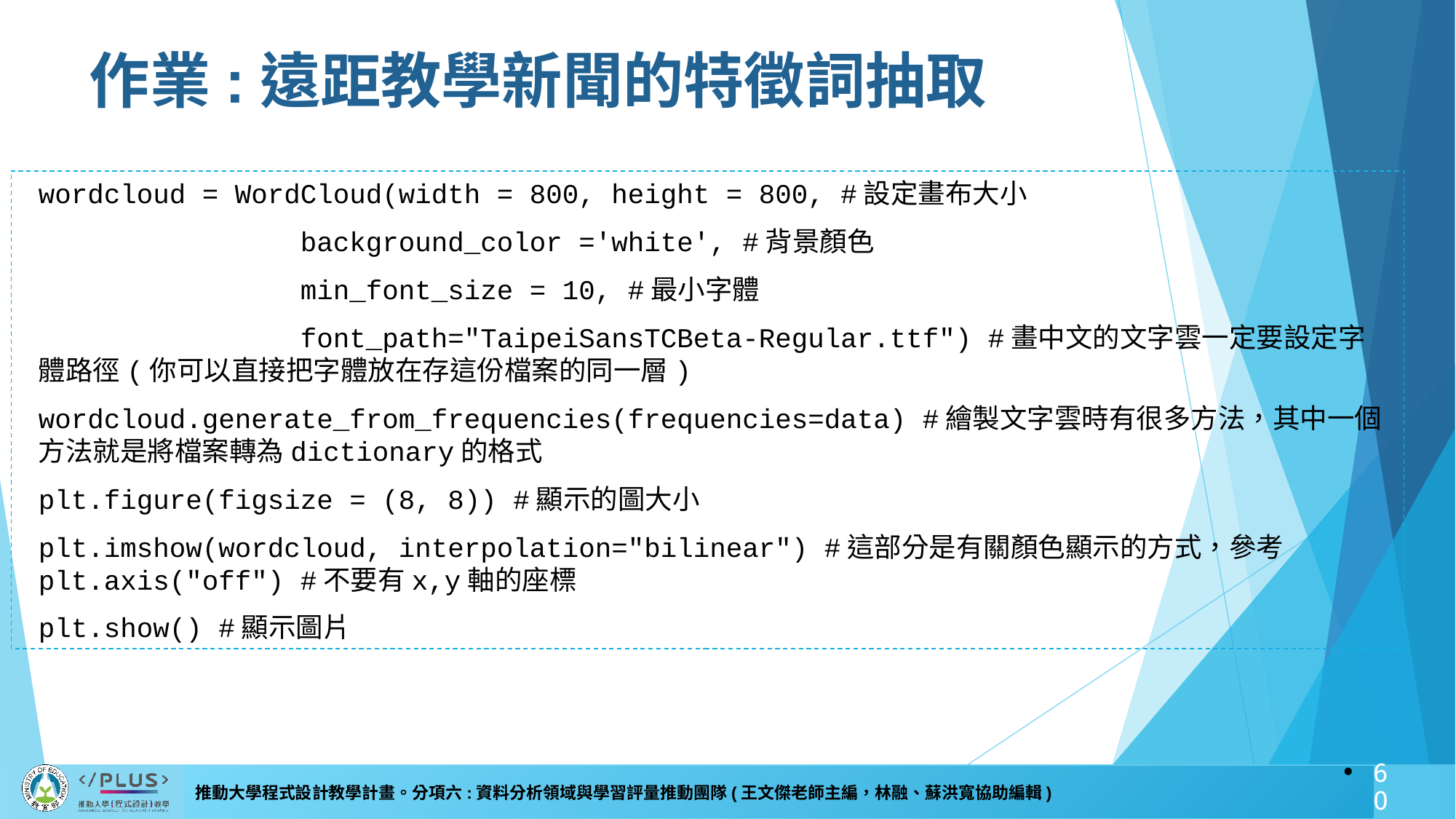

# 作業:遠距教學新聞的特徵詞抽取
wordcloud = WordCloud(width = 800, height = 800, #設定畫布大小
                background_color ='white', #背景顏色
                min_font_size = 10, #最小字體
                font_path="TaipeiSansTCBeta-Regular.ttf") #畫中文的文字雲一定要設定字體路徑(你可以直接把字體放在存這份檔案的同一層)
wordcloud.generate_from_frequencies(frequencies=data) #繪製文字雲時有很多方法，其中一個方法就是將檔案轉為dictionary的格式
plt.figure(figsize = (8, 8)) #顯示的圖大小
plt.imshow(wordcloud, interpolation="bilinear") #這部分是有關顏色顯示的方式，參考plt.axis("off") #不要有x,y軸的座標
plt.show() #顯示圖片
60